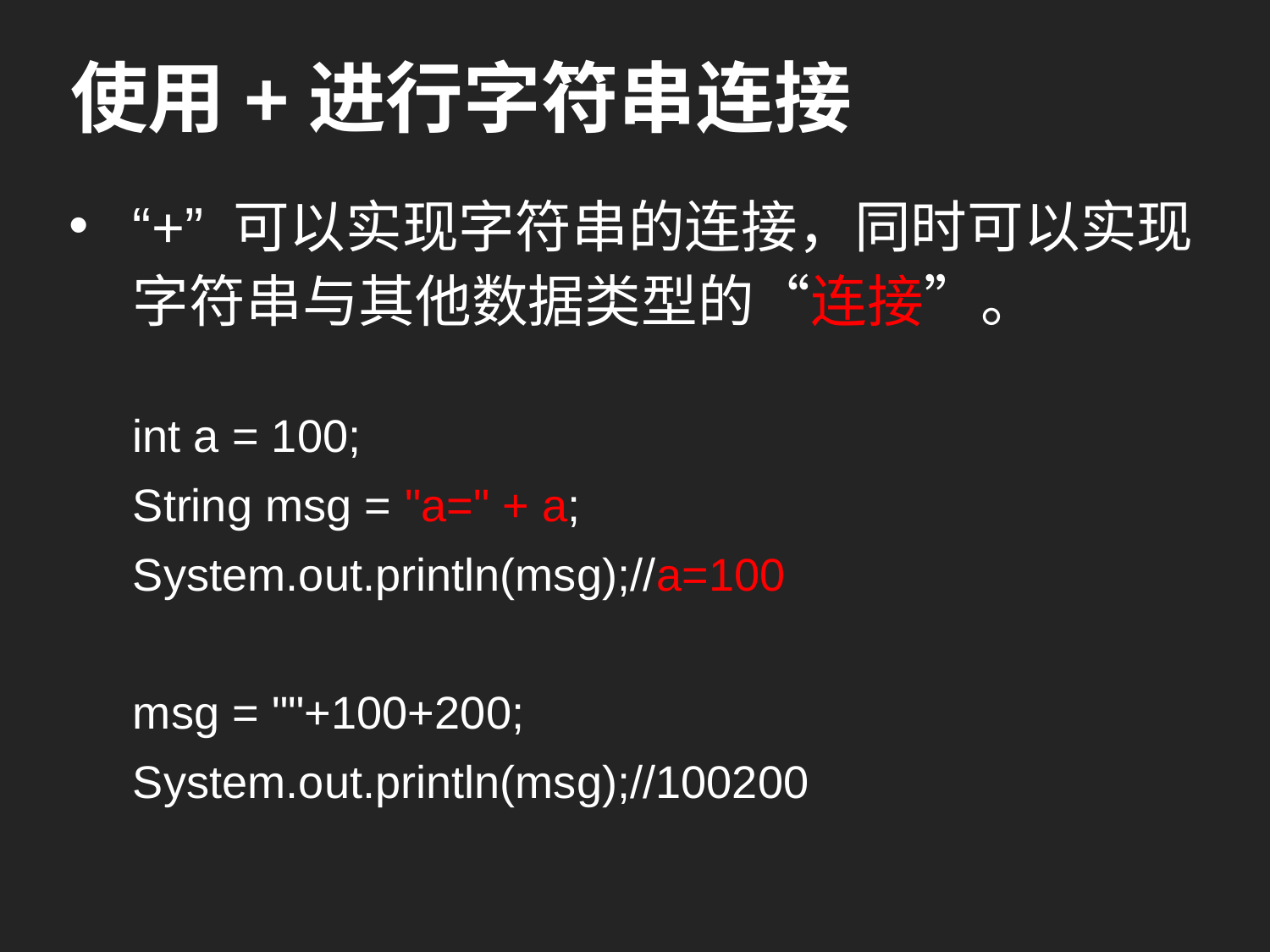

# 使用+进行字符串连接
“+” 可以实现字符串的连接，同时可以实现字符串与其他数据类型的“连接”。

int a = 100;
String msg = "a=" + a;
System.out.println(msg);//a=100

msg = ""+100+200;
System.out.println(msg);//100200